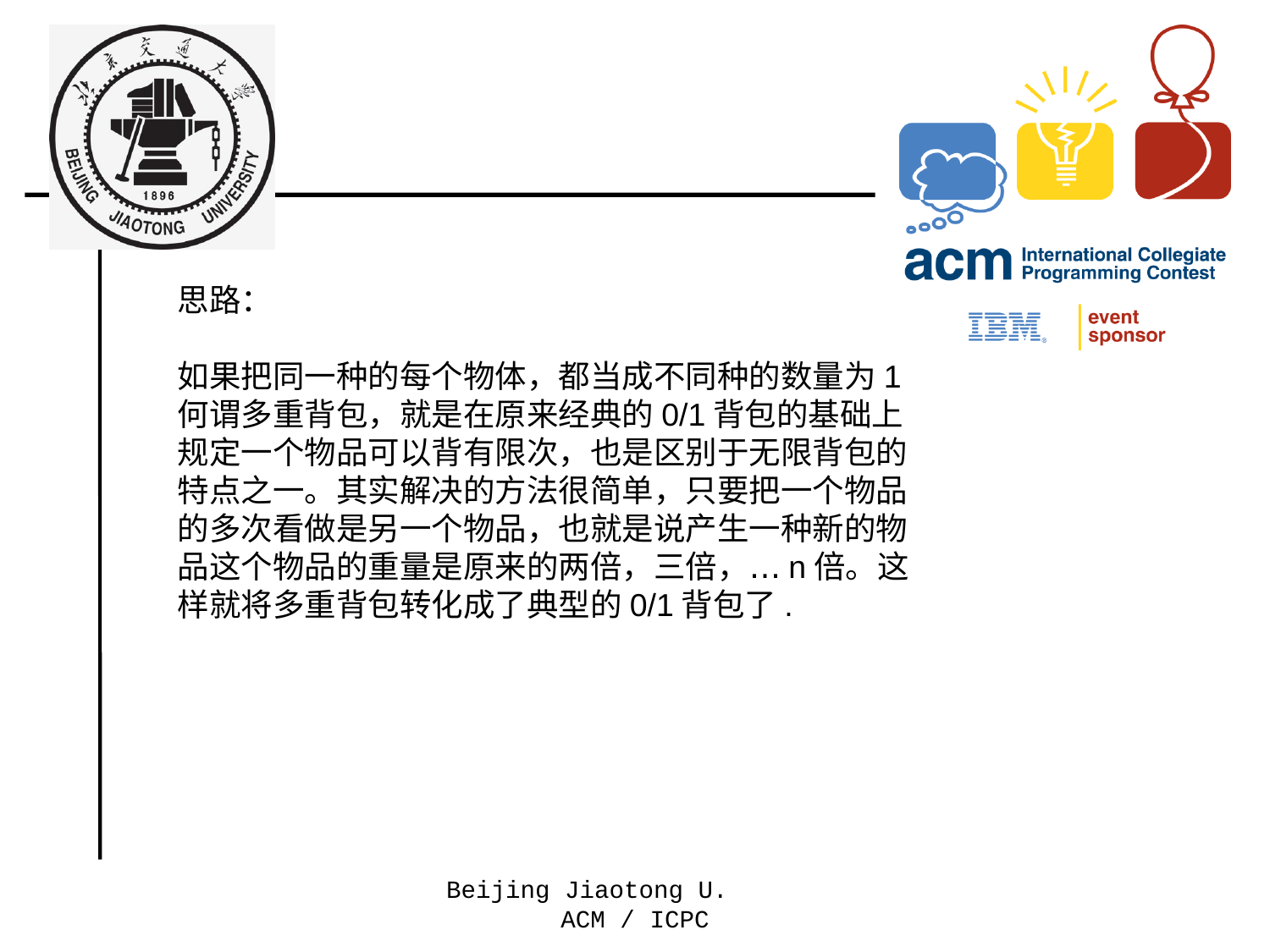

#

思路：

如果把同一种的每个物体，都当成不同种的数量为1何谓多重背包，就是在原来经典的0/1背包的基础上规定一个物品可以背有限次，也是区别于无限背包的特点之一。其实解决的方法很简单，只要把一个物品的多次看做是另一个物品，也就是说产生一种新的物品这个物品的重量是原来的两倍，三倍，…n倍。这样就将多重背包转化成了典型的0/1背包了.